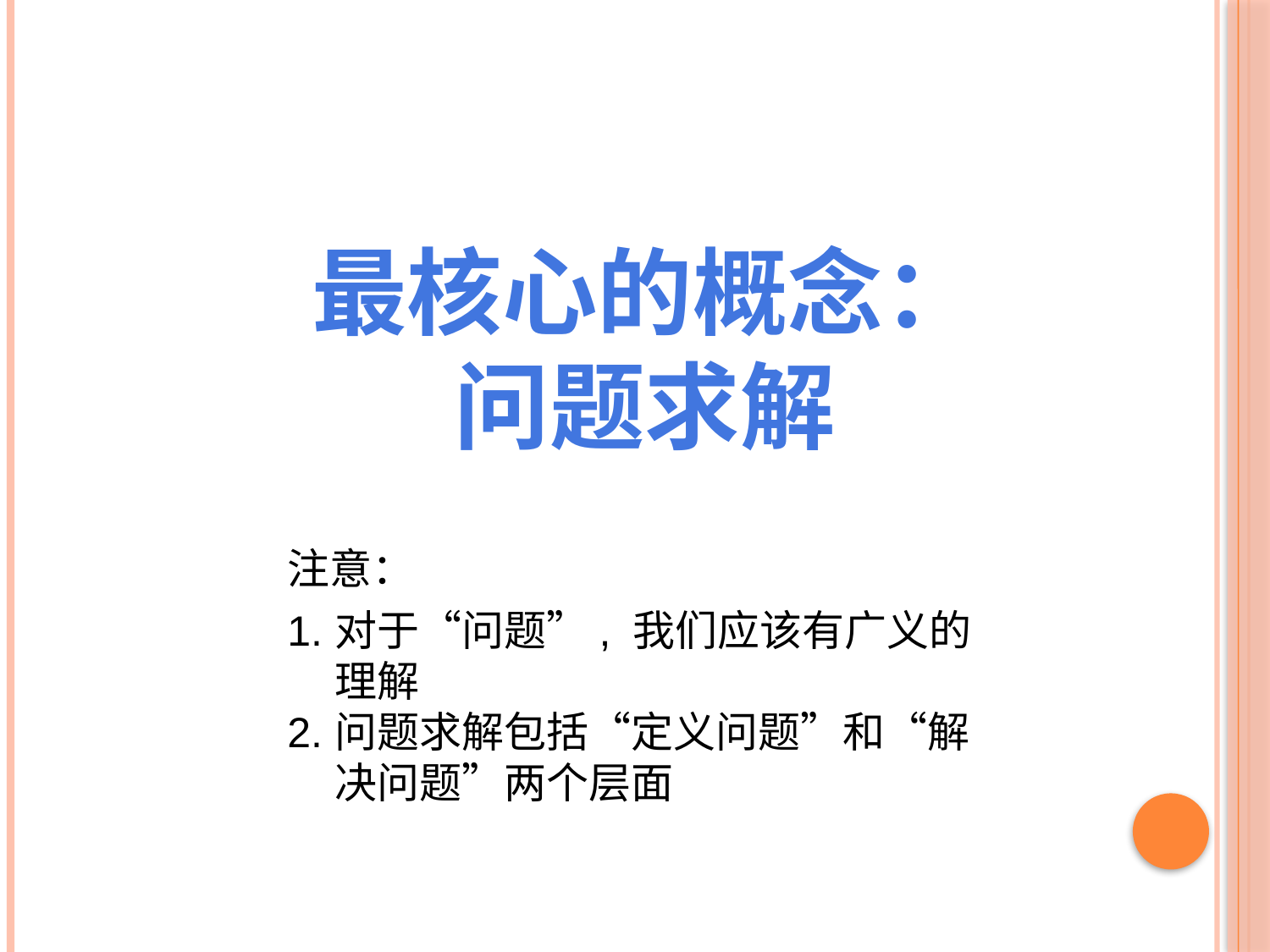

最核心的概念：
问题求解
注意：
对于“问题”, 我们应该有广义的理解
问题求解包括“定义问题”和“解决问题”两个层面